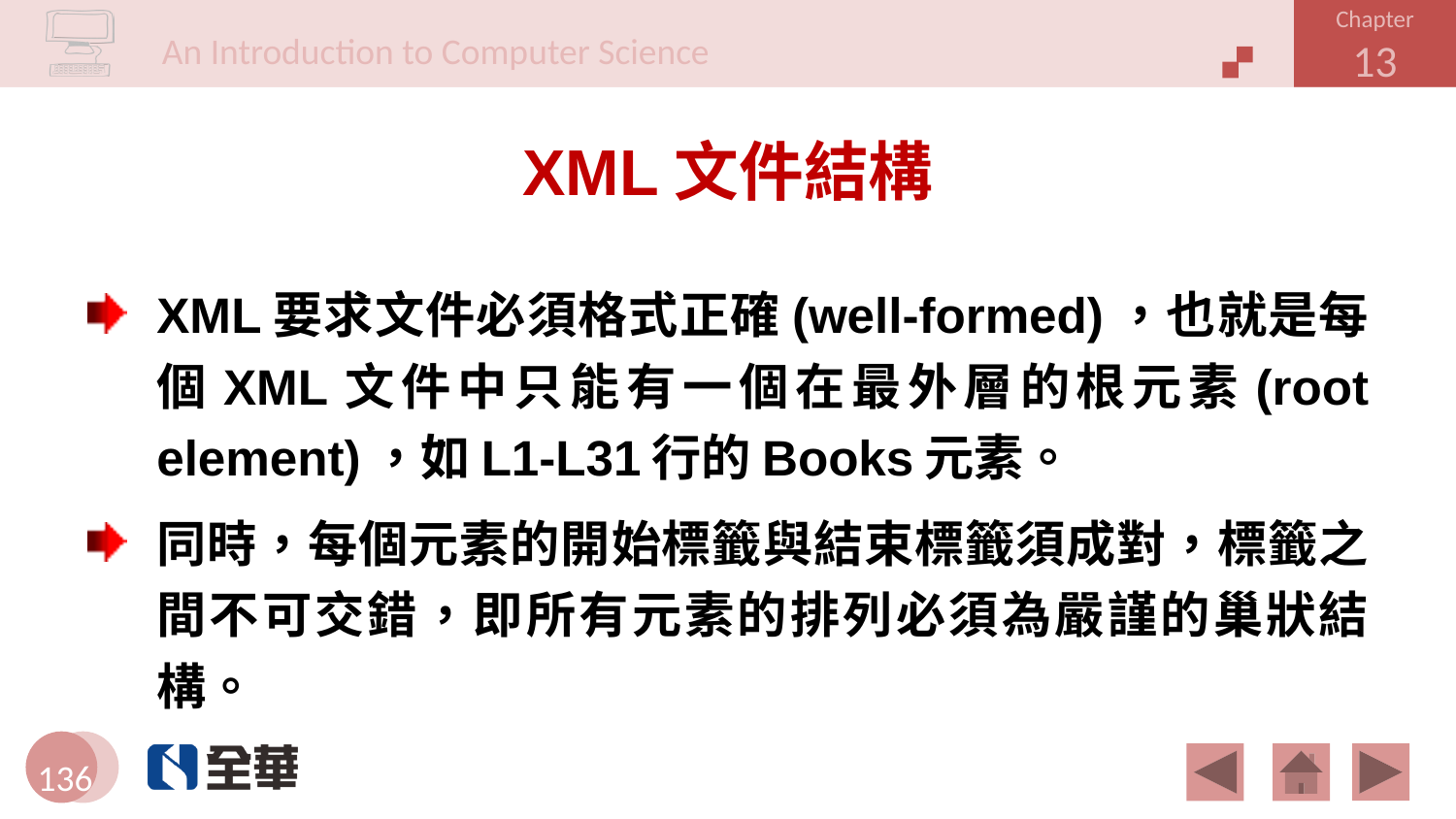

# XML文件結構
XML要求文件必須格式正確(well-formed)，也就是每個XML文件中只能有一個在最外層的根元素(root element)，如L1-L31行的Books元素。
同時，每個元素的開始標籤與結束標籤須成對，標籤之間不可交錯，即所有元素的排列必須為嚴謹的巢狀結構。